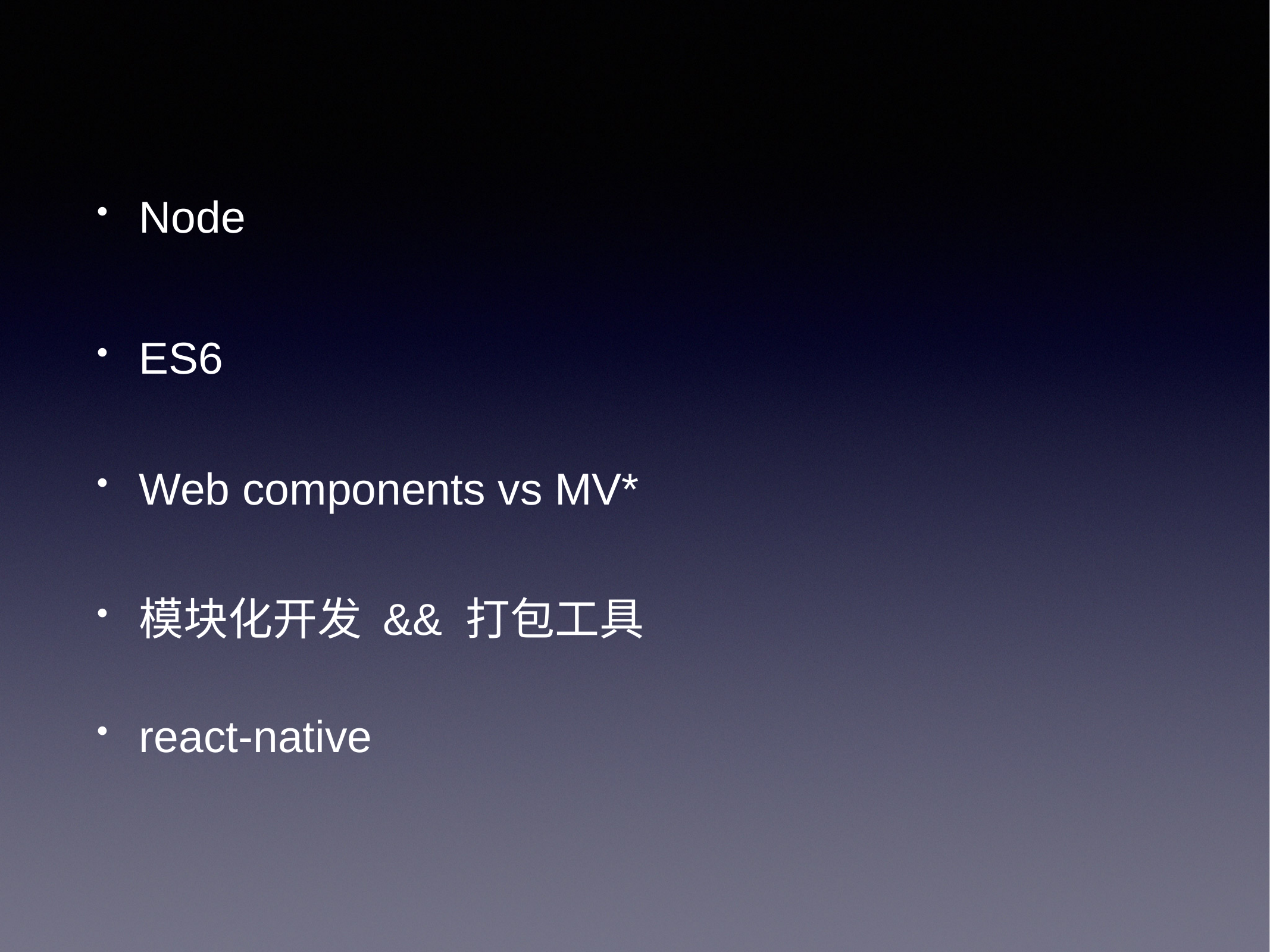

Node
ES6
Web components vs MV*
模块化开发 && 打包工具
react-native